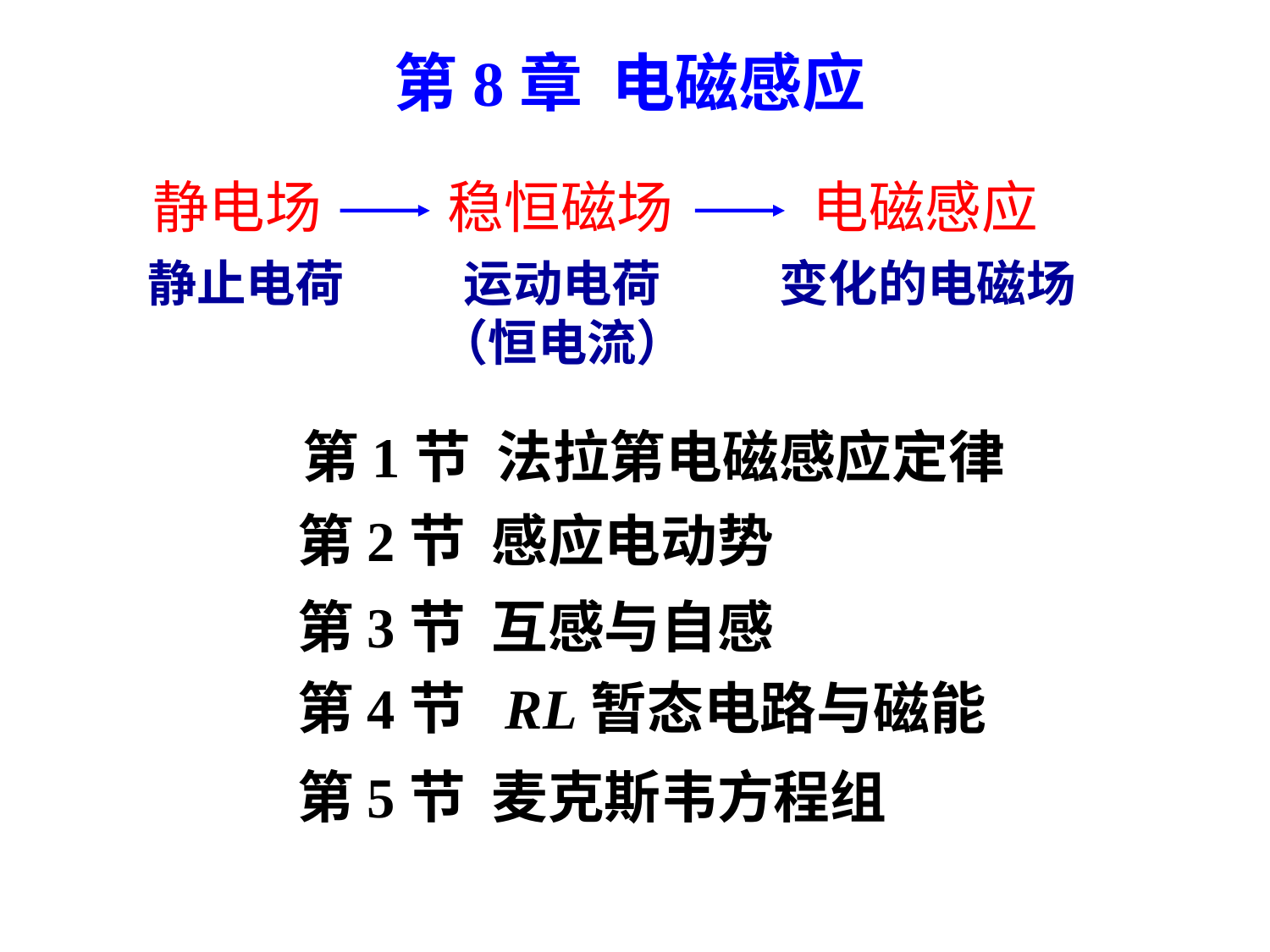

第8章  电磁感应
静电场
稳恒磁场
电磁感应

静止电荷
运动电荷
（恒电流）
变化的电磁场
第1节  法拉第电磁感应定律
第2节  感应电动势
第3节  互感与自感
第4节  RL暂态电路与磁能
第5节  麦克斯韦方程组